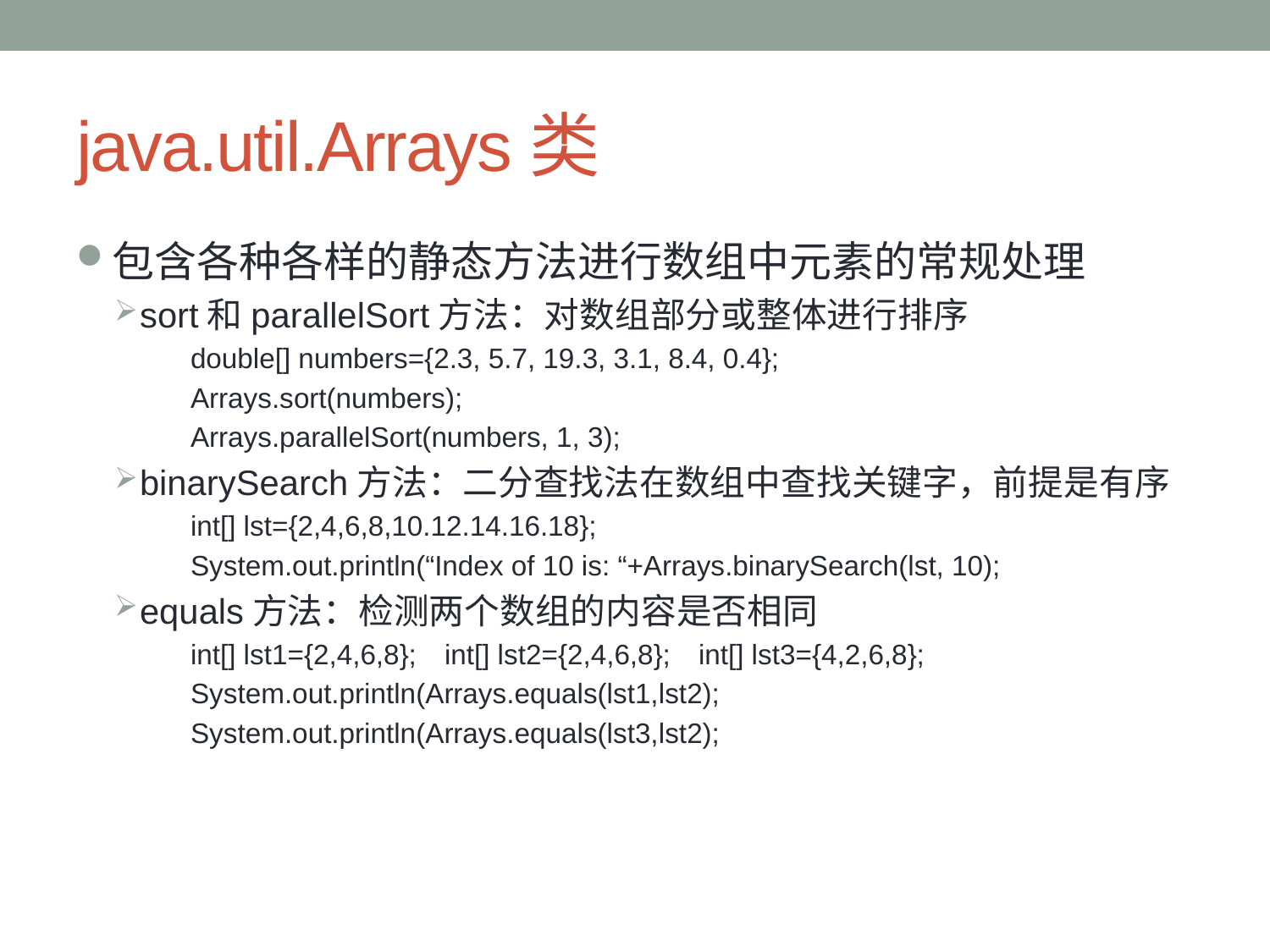

# java.util.Arrays类
包含各种各样的静态方法进行数组中元素的常规处理
sort和parallelSort方法：对数组部分或整体进行排序
double[] numbers={2.3, 5.7, 19.3, 3.1, 8.4, 0.4};
Arrays.sort(numbers);
Arrays.parallelSort(numbers, 1, 3);
binarySearch方法：二分查找法在数组中查找关键字，前提是有序
int[] lst={2,4,6,8,10.12.14.16.18};
System.out.println(“Index of 10 is: “+Arrays.binarySearch(lst, 10);
equals方法：检测两个数组的内容是否相同
int[] lst1={2,4,6,8};	int[] lst2={2,4,6,8};	int[] lst3={4,2,6,8};
System.out.println(Arrays.equals(lst1,lst2);
System.out.println(Arrays.equals(lst3,lst2);